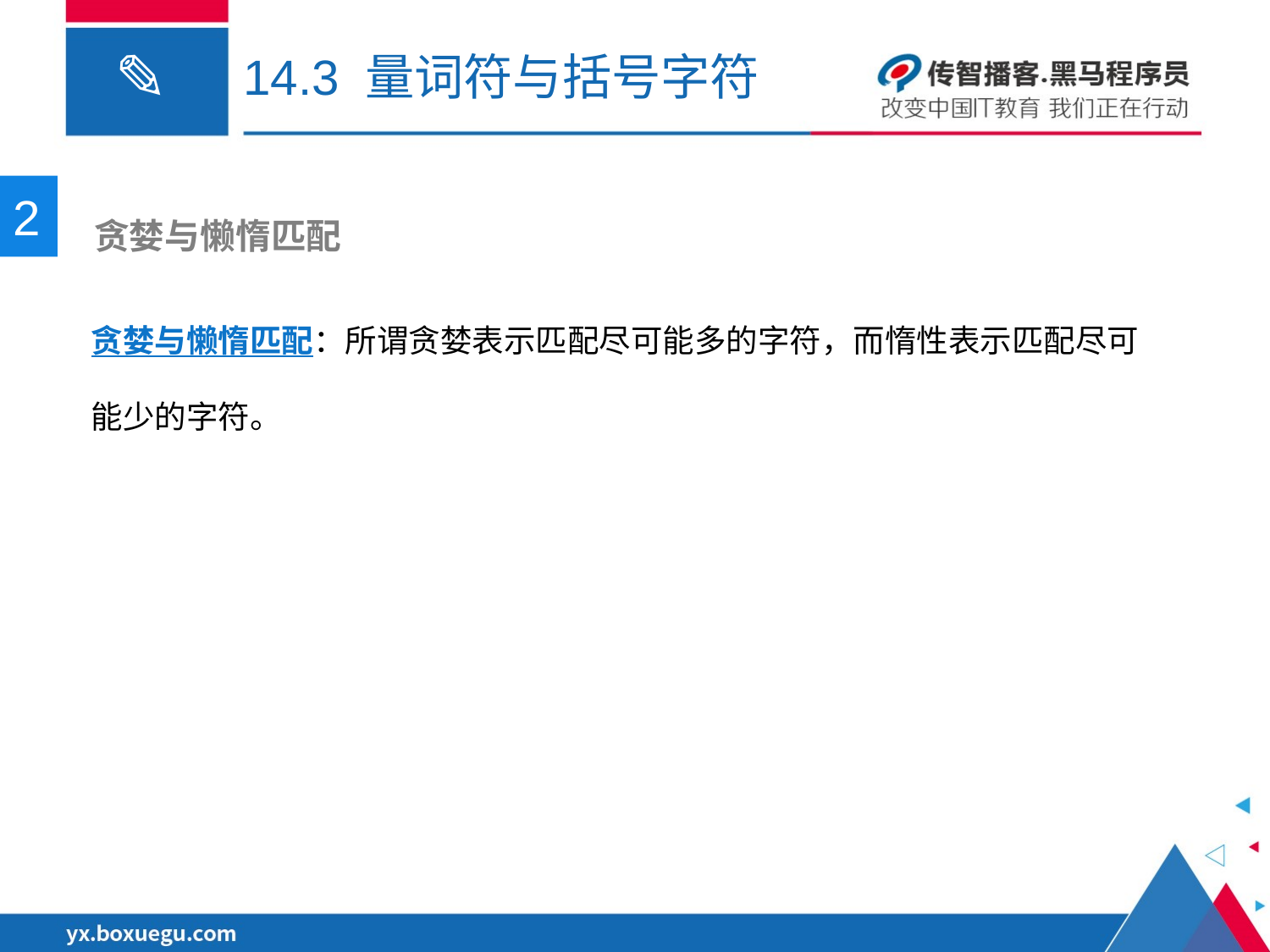

# 14.3 量词符与括号字符

2
  贪婪与懒惰匹配
贪婪与懒惰匹配：所谓贪婪表示匹配尽可能多的字符，而惰性表示匹配尽可能少的字符。